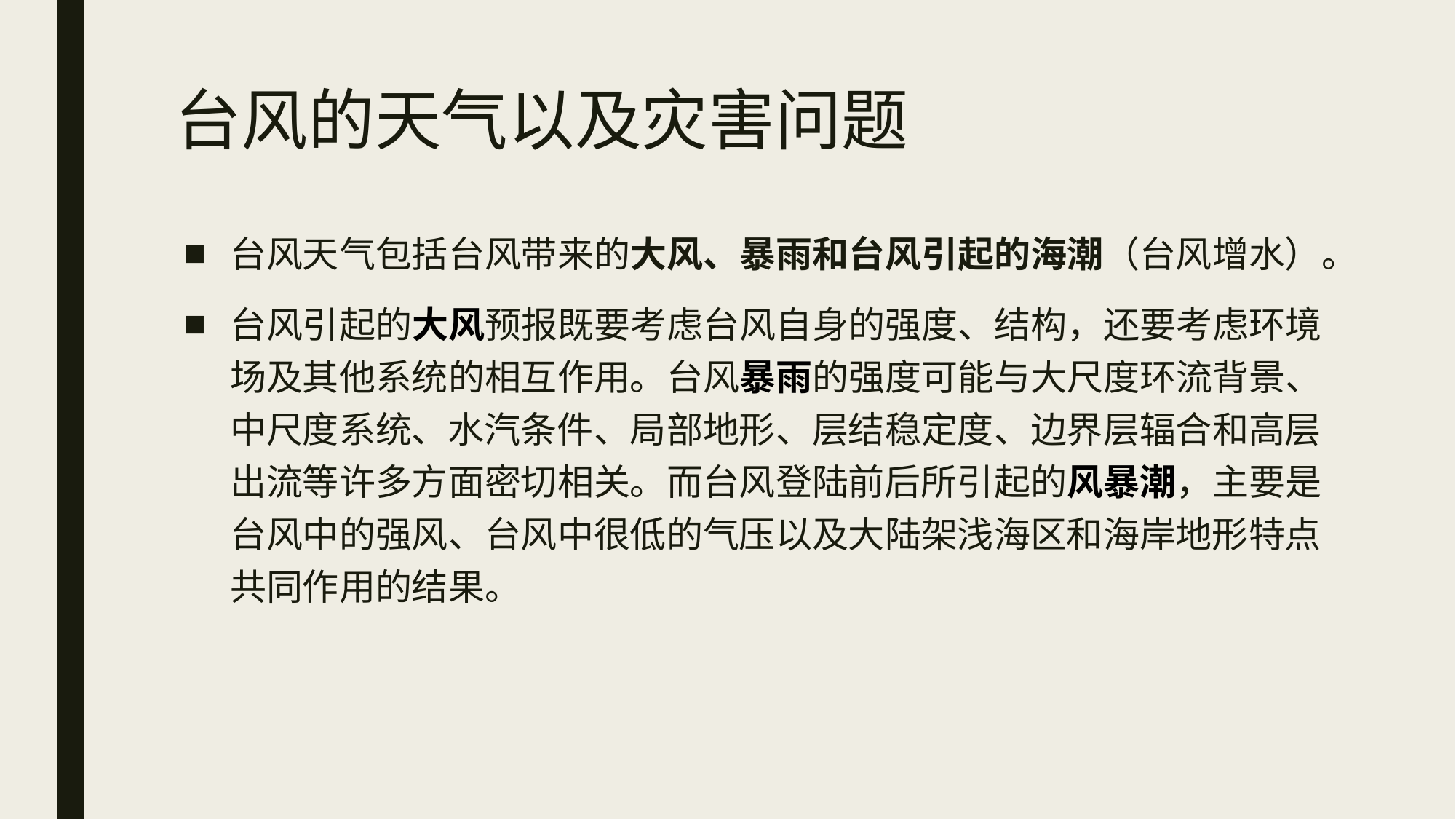

# 台风的天气以及灾害问题
台风天气包括台风带来的大风、暴雨和台风引起的海潮（台风增水）。
台风引起的大风预报既要考虑台风自身的强度、结构，还要考虑环境场及其他系统的相互作用。台风暴雨的强度可能与大尺度环流背景、中尺度系统、水汽条件、局部地形、层结稳定度、边界层辐合和高层出流等许多方面密切相关。而台风登陆前后所引起的风暴潮，主要是台风中的强风、台风中很低的气压以及大陆架浅海区和海岸地形特点共同作用的结果。